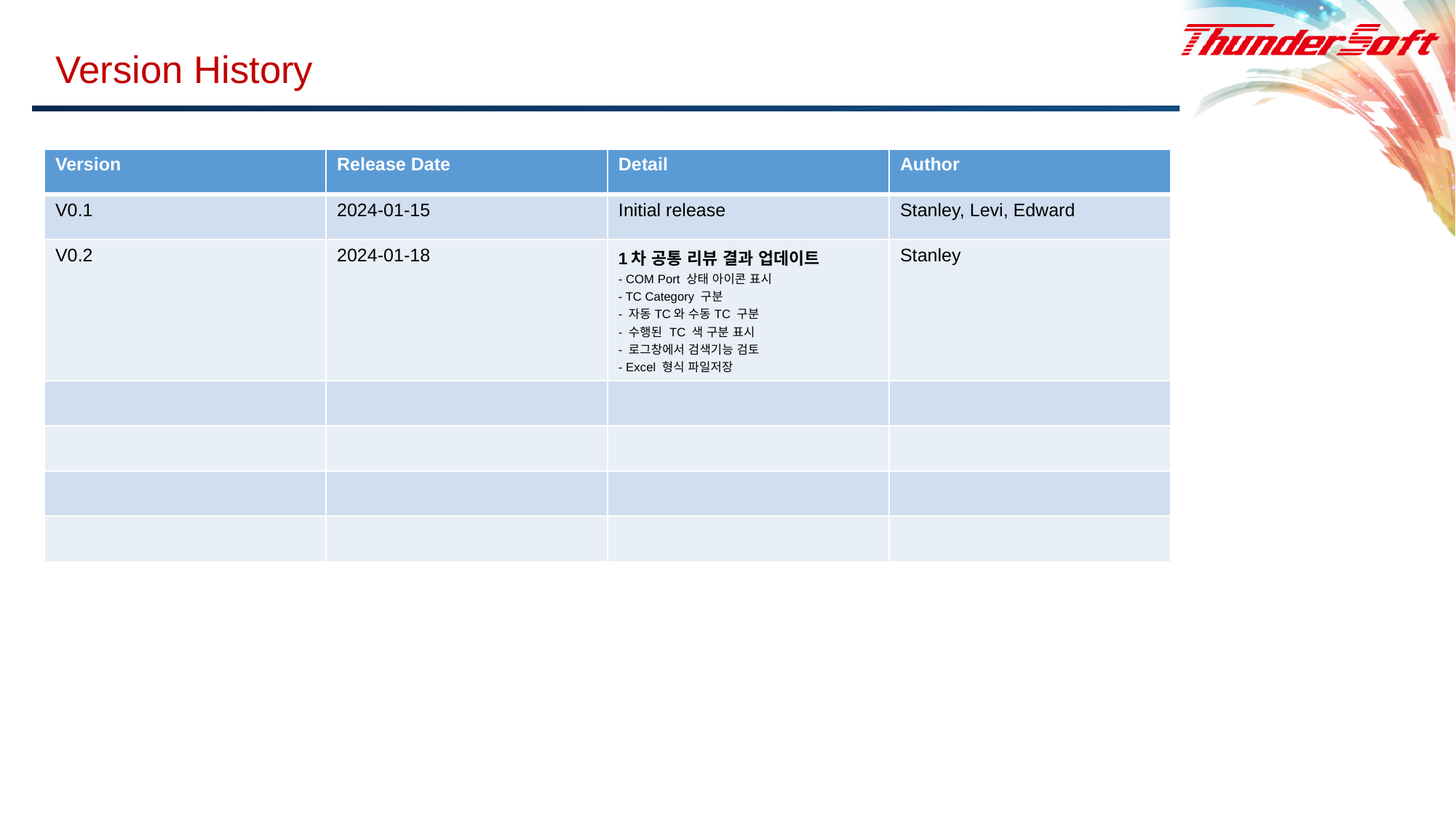

Version History
| Version | Release Date | Detail | Author |
| --- | --- | --- | --- |
| V0.1 | 2024-01-15 | Initial release | Stanley, Levi, Edward |
| V0.2 | 2024-01-18 | 1차 공통 리뷰 결과 업데이트 - COM Port 상태 아이콘 표시 - TC Category 구분 - 자동TC와 수동TC 구분 - 수행된 TC 색 구분 표시 - 로그창에서 검색기능 검토 - Excel 형식 파일저장 | Stanley |
|  |  |  |  |
|  |  |  |  |
|  |  |  |  |
|  |  |  |  |